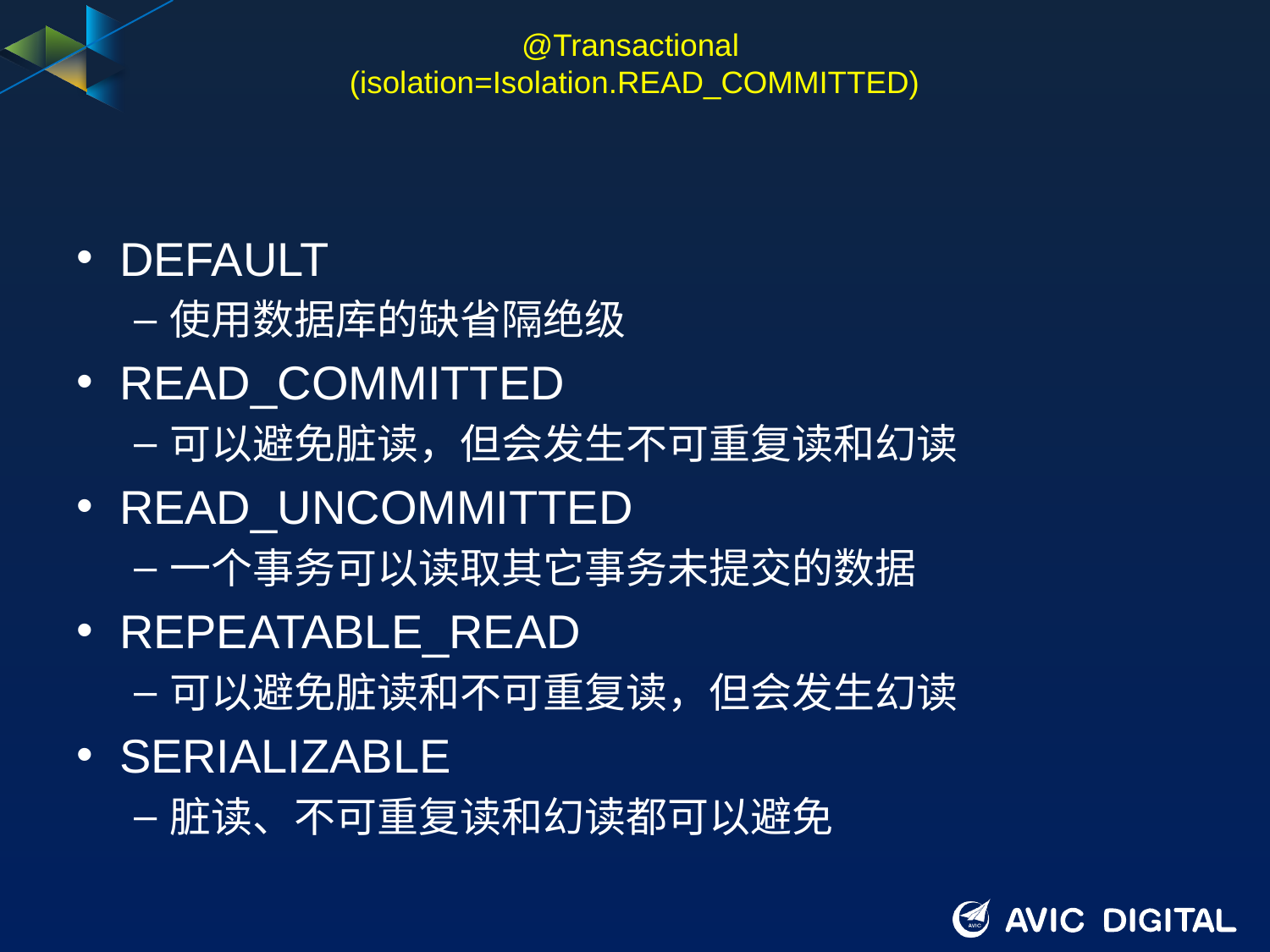

# @Transactional (isolation=Isolation.READ_COMMITTED)
DEFAULT
使用数据库的缺省隔绝级
READ_COMMITTED
可以避免脏读，但会发生不可重复读和幻读
READ_UNCOMMITTED
一个事务可以读取其它事务未提交的数据
REPEATABLE_READ
可以避免脏读和不可重复读，但会发生幻读
SERIALIZABLE
脏读、不可重复读和幻读都可以避免